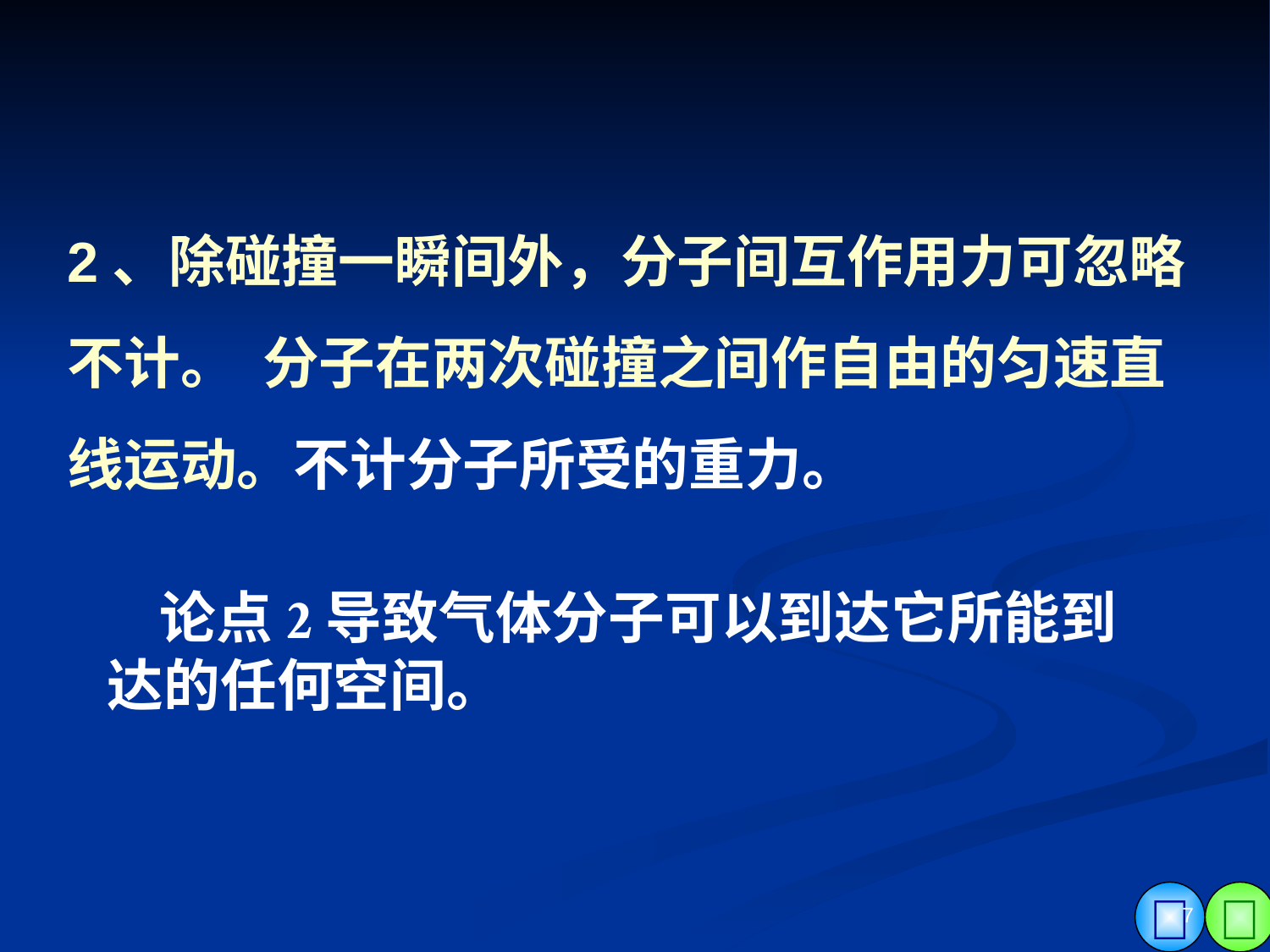

2、除碰撞一瞬间外，分子间互作用力可忽略不计。  分子在两次碰撞之间作自由的匀速直线运动。不计分子所受的重力。
   论点2导致气体分子可以到达它所能到达的任何空间。
7